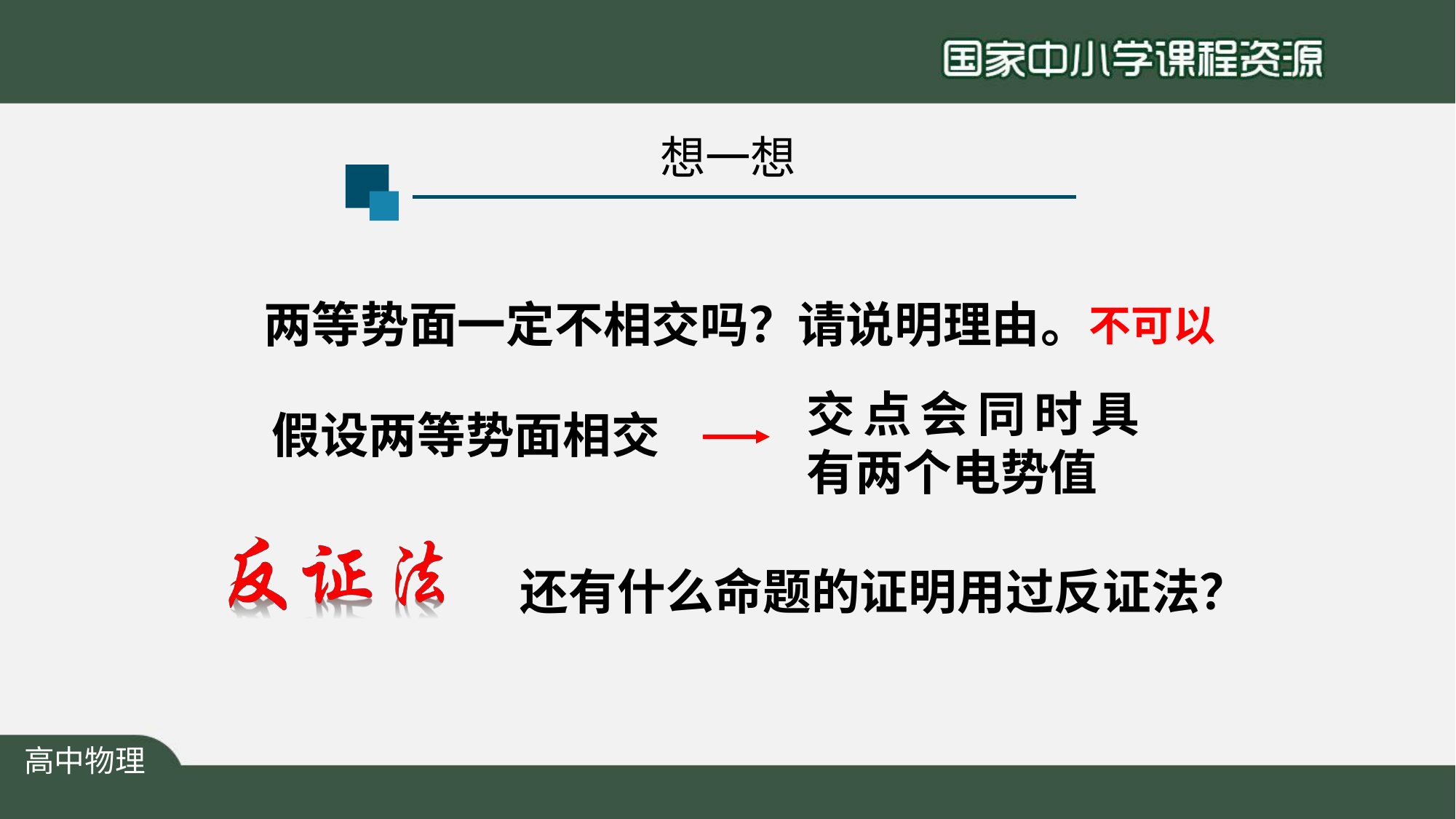

想一想

# 两等势面一定不相交吗？请说明理由。不可以
交点会同时具 有两个电势值
假设两等势面相交

还有什么命题的证明用过反证法？
高中物理